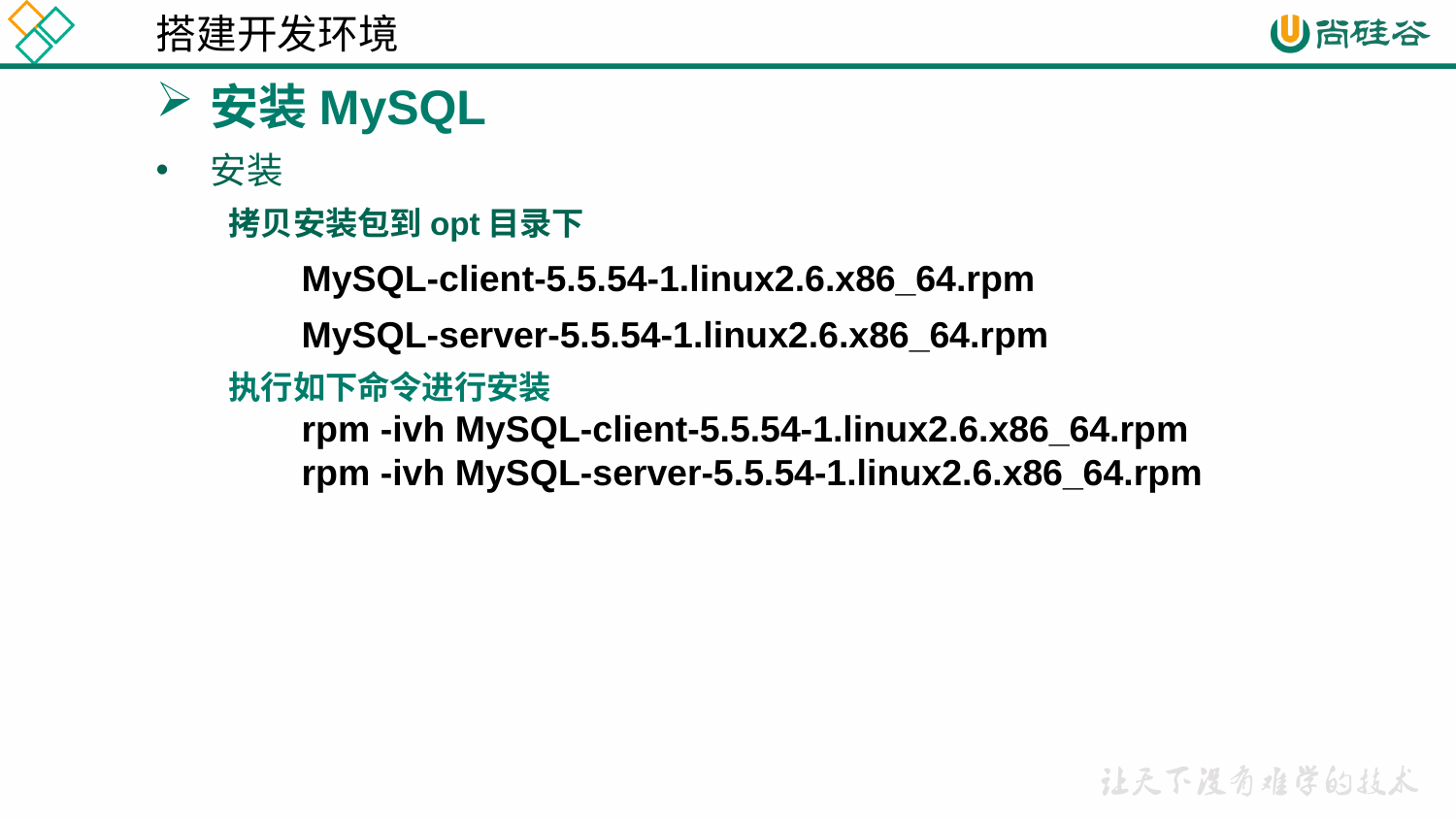

搭建开发环境
安装MySQL
安装
拷贝安装包到opt目录下
MySQL-client-5.5.54-1.linux2.6.x86_64.rpm
MySQL-server-5.5.54-1.linux2.6.x86_64.rpm
执行如下命令进行安装
	rpm -ivh MySQL-client-5.5.54-1.linux2.6.x86_64.rpm
	rpm -ivh MySQL-server-5.5.54-1.linux2.6.x86_64.rpm